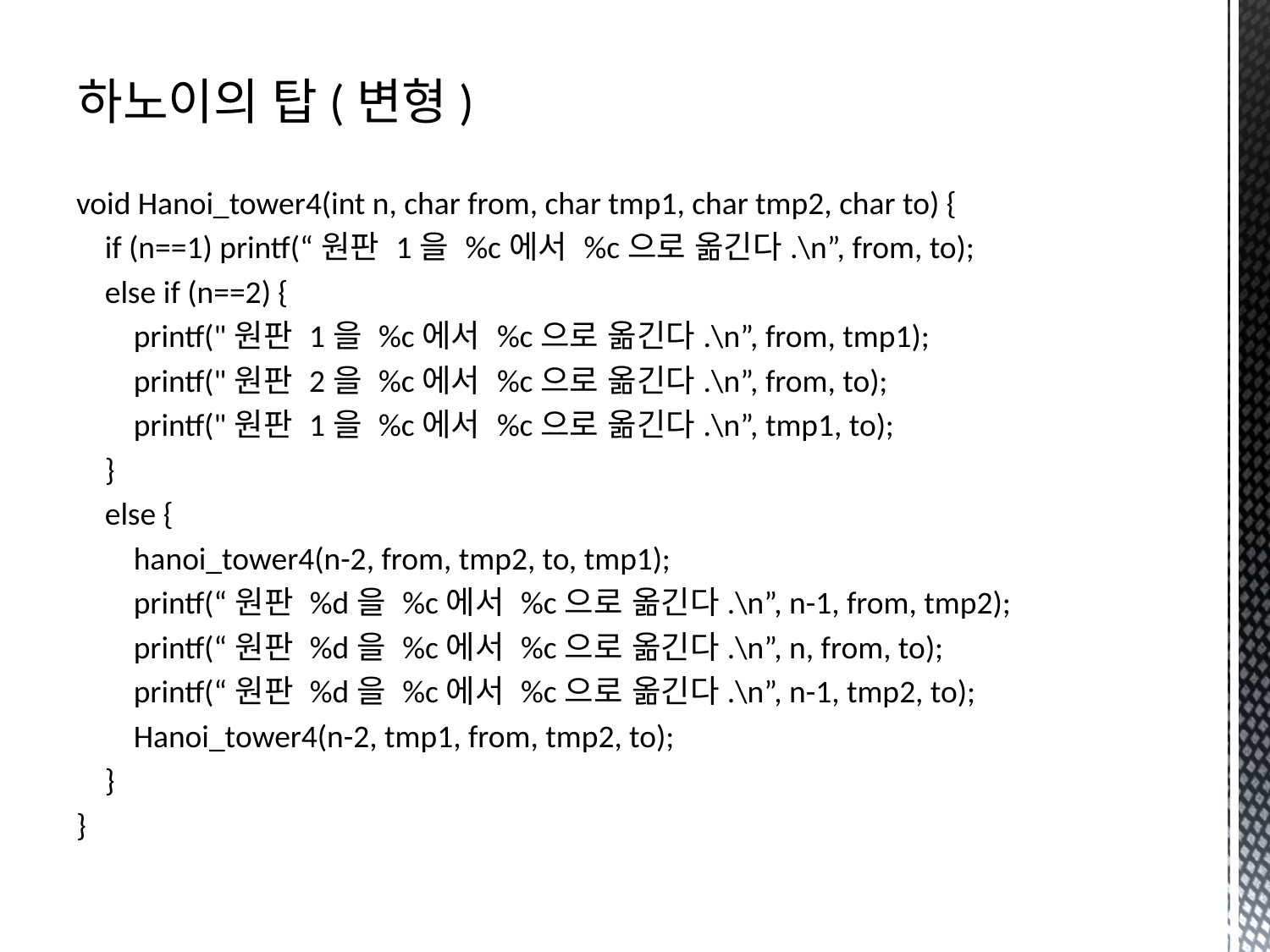

# 하노이의 탑(변형)
void Hanoi_tower4(int n, char from, char tmp1, char tmp2, char to) {
    if (n==1) printf(“원판 1을 %c에서 %c으로 옮긴다.\n”, from, to);
    else if (n==2) {
        printf("원판 1을 %c에서 %c으로 옮긴다.\n”, from, tmp1);
        printf("원판 2을 %c에서 %c으로 옮긴다.\n”, from, to);
        printf("원판 1을 %c에서 %c으로 옮긴다.\n”, tmp1, to);
    }
    else {
        hanoi_tower4(n-2, from, tmp2, to, tmp1);
        printf(“원판 %d을 %c에서 %c으로 옮긴다.\n”, n-1, from, tmp2);
        printf(“원판 %d을 %c에서 %c으로 옮긴다.\n”, n, from, to);
        printf(“원판 %d을 %c에서 %c으로 옮긴다.\n”, n-1, tmp2, to);
        Hanoi_tower4(n-2, tmp1, from, tmp2, to);
    }
}